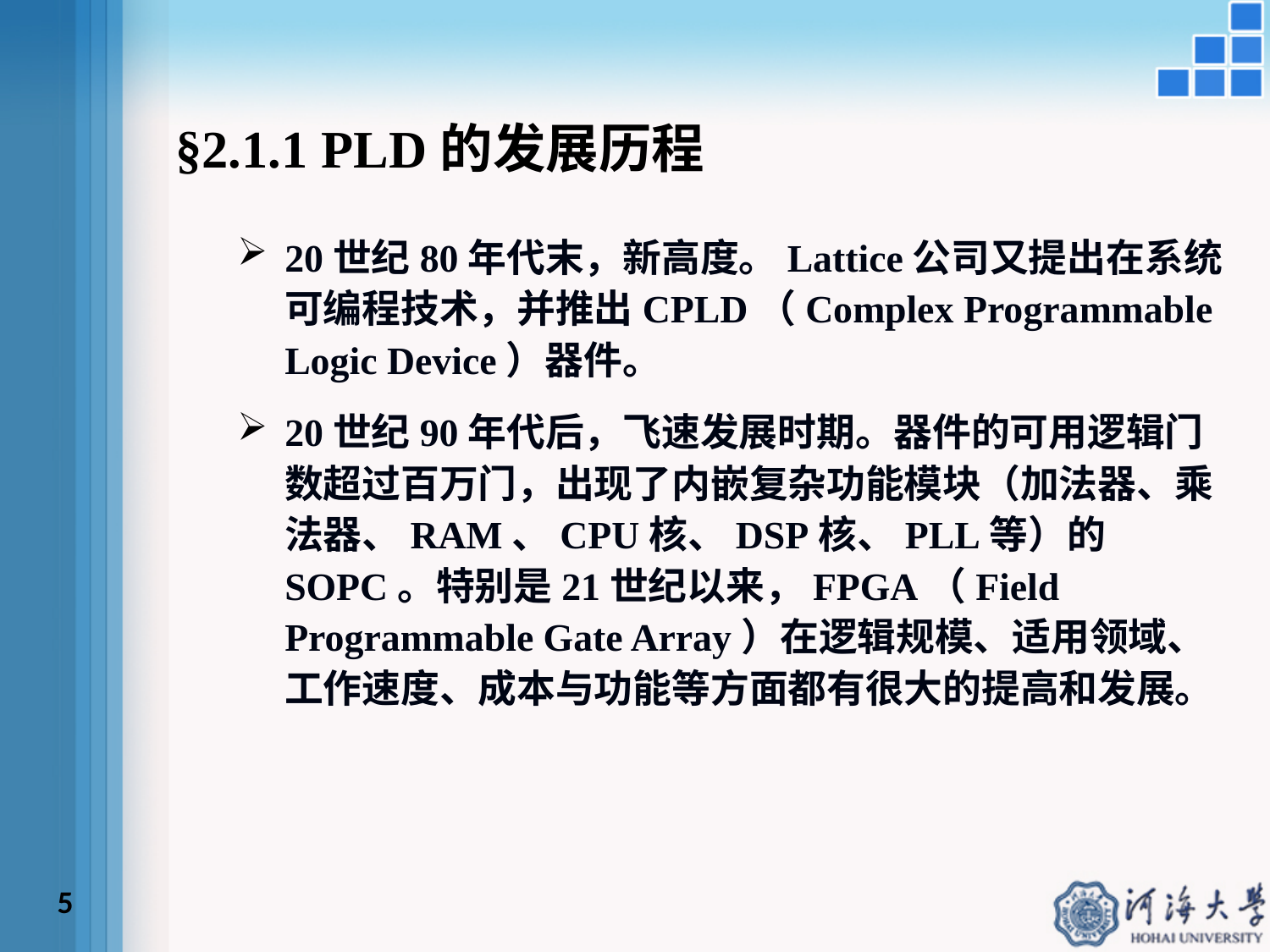

§2.1.1 PLD的发展历程
20世纪80年代末，新高度。Lattice公司又提出在系统可编程技术，并推出CPLD（Complex Programmable Logic Device）器件。
20世纪90年代后，飞速发展时期。器件的可用逻辑门数超过百万门，出现了内嵌复杂功能模块（加法器、乘法器、RAM、CPU核、DSP核、PLL等）的SOPC。特别是21世纪以来，FPGA（Field Programmable Gate Array）在逻辑规模、适用领域、工作速度、成本与功能等方面都有很大的提高和发展。
5